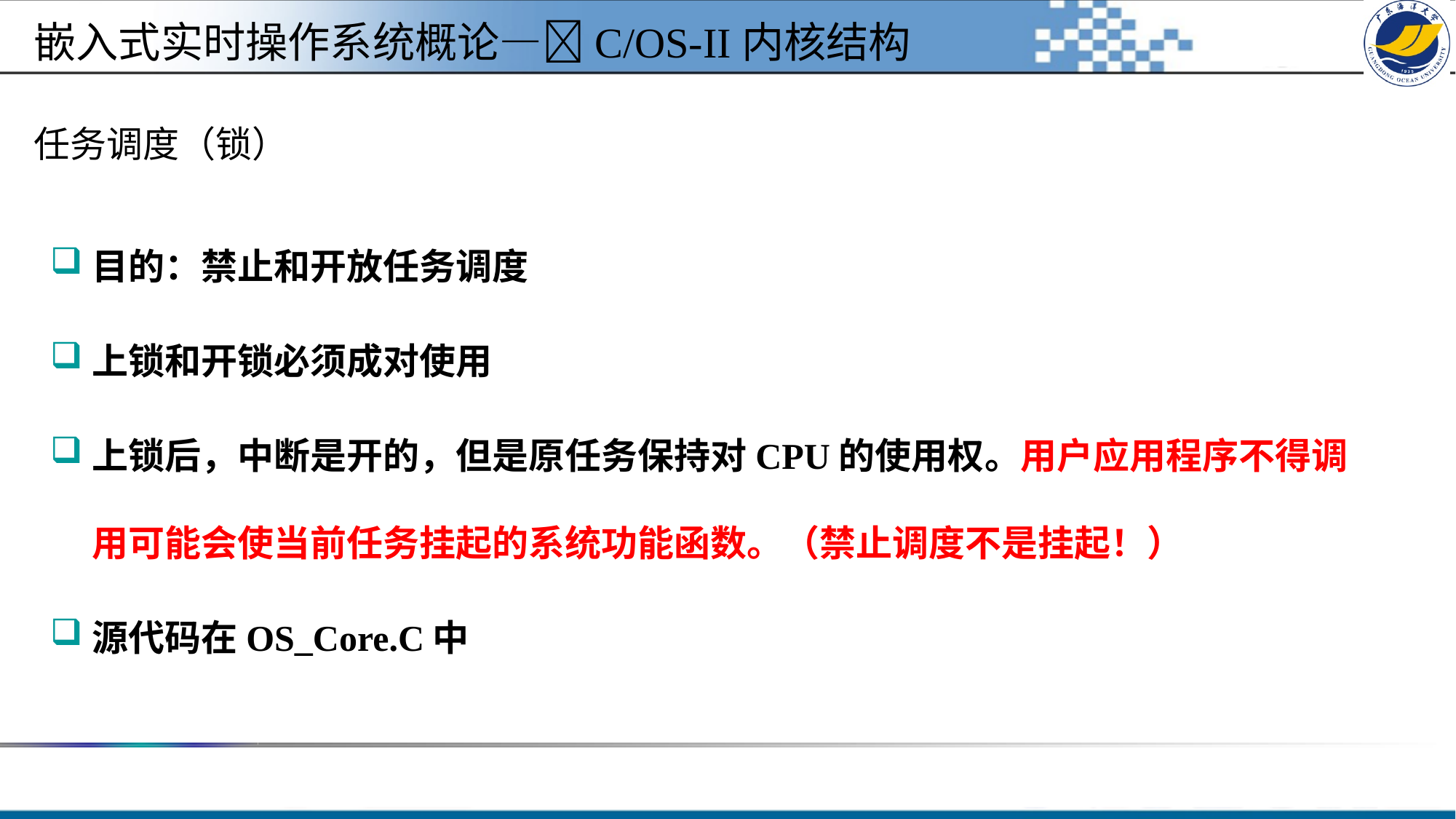

嵌入式实时操作系统概论—μC/OS-II内核结构
# 任务调度（锁）
目的：禁止和开放任务调度
上锁和开锁必须成对使用
上锁后，中断是开的，但是原任务保持对CPU的使用权。用户应用程序不得调用可能会使当前任务挂起的系统功能函数。（禁止调度不是挂起！）
源代码在OS_Core.C中
46